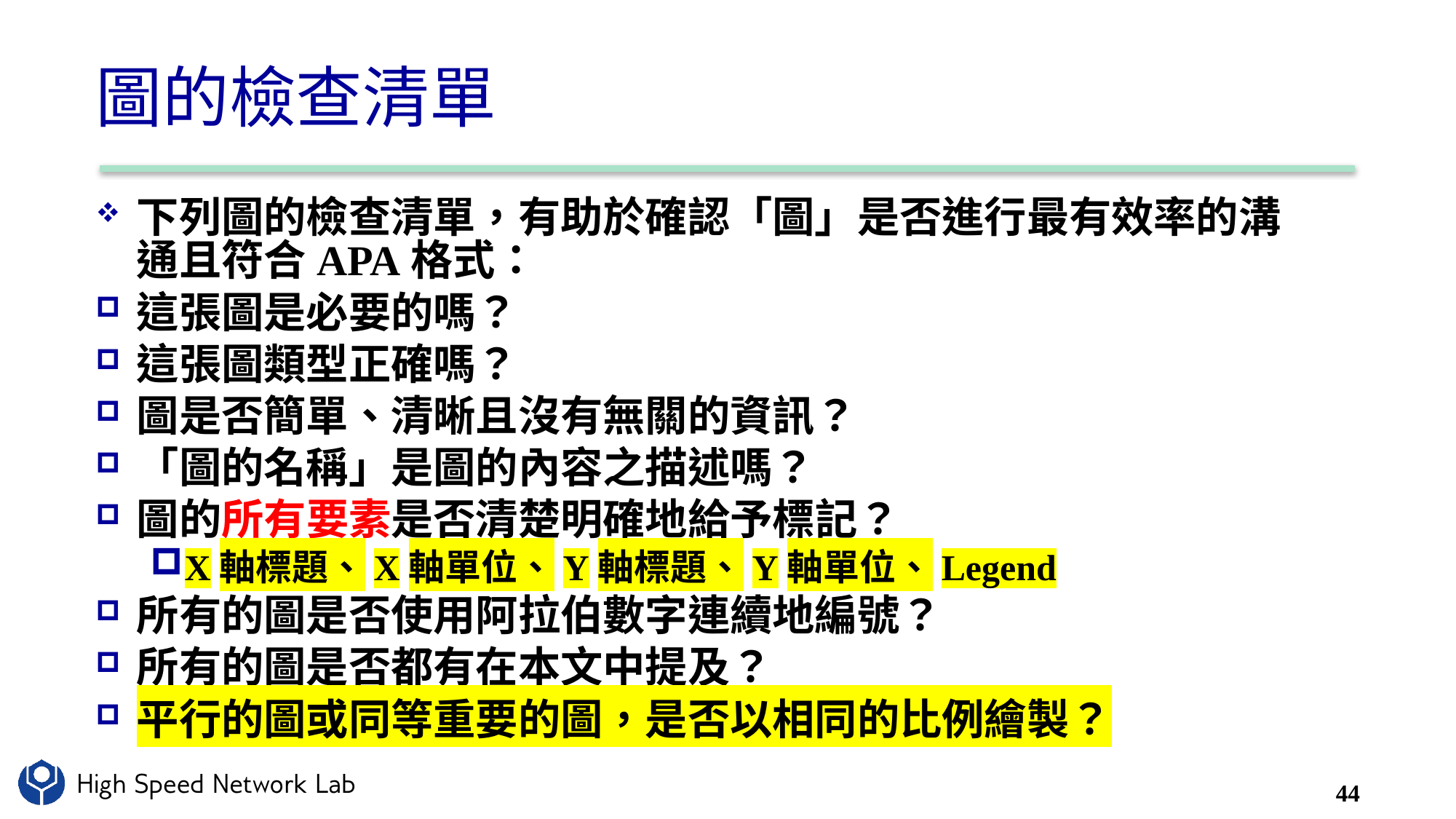

# 圖的檢查清單
下列圖的檢查清單，有助於確認「圖」是否進行最有效率的溝通且符合APA格式：
這張圖是必要的嗎？
這張圖類型正確嗎？
圖是否簡單、清晰且沒有無關的資訊？
「圖的名稱」是圖的內容之描述嗎？
圖的所有要素是否清楚明確地給予標記？
X軸標題、X軸單位、Y軸標題、Y軸單位、Legend
所有的圖是否使用阿拉伯數字連續地編號？
所有的圖是否都有在本文中提及？
平行的圖或同等重要的圖，是否以相同的比例繪製？

44